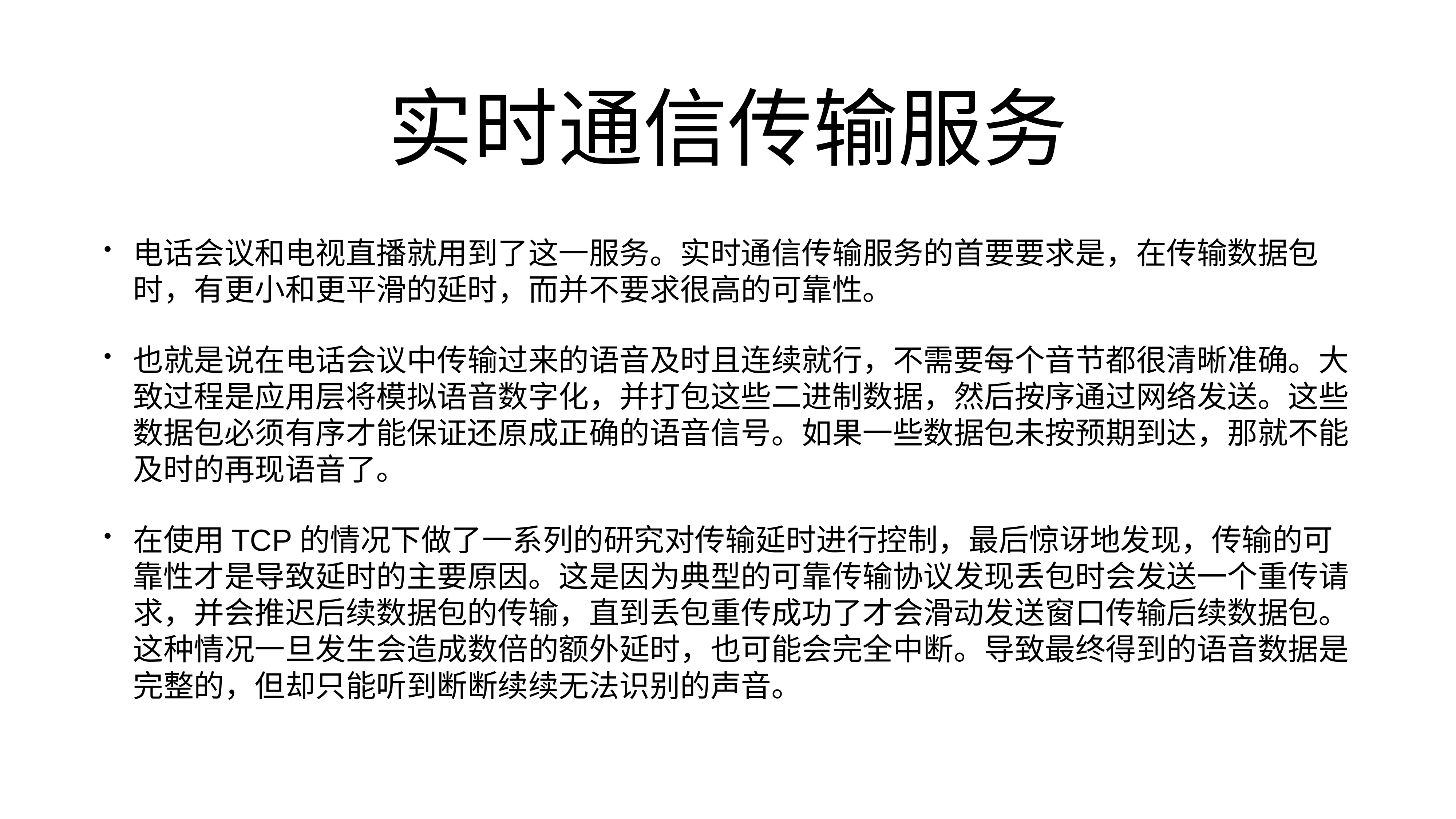

# 实时通信传输服务
电话会议和电视直播就用到了这一服务。实时通信传输服务的首要要求是，在传输数据包时，有更小和更平滑的延时，而并不要求很高的可靠性。
也就是说在电话会议中传输过来的语音及时且连续就行，不需要每个音节都很清晰准确。大致过程是应用层将模拟语音数字化，并打包这些二进制数据，然后按序通过网络发送。这些数据包必须有序才能保证还原成正确的语音信号。如果一些数据包未按预期到达，那就不能及时的再现语音了。
在使用TCP的情况下做了一系列的研究对传输延时进行控制，最后惊讶地发现，传输的可靠性才是导致延时的主要原因。这是因为典型的可靠传输协议发现丢包时会发送一个重传请求，并会推迟后续数据包的传输，直到丢包重传成功了才会滑动发送窗口传输后续数据包。这种情况一旦发生会造成数倍的额外延时，也可能会完全中断。导致最终得到的语音数据是完整的，但却只能听到断断续续无法识别的声音。